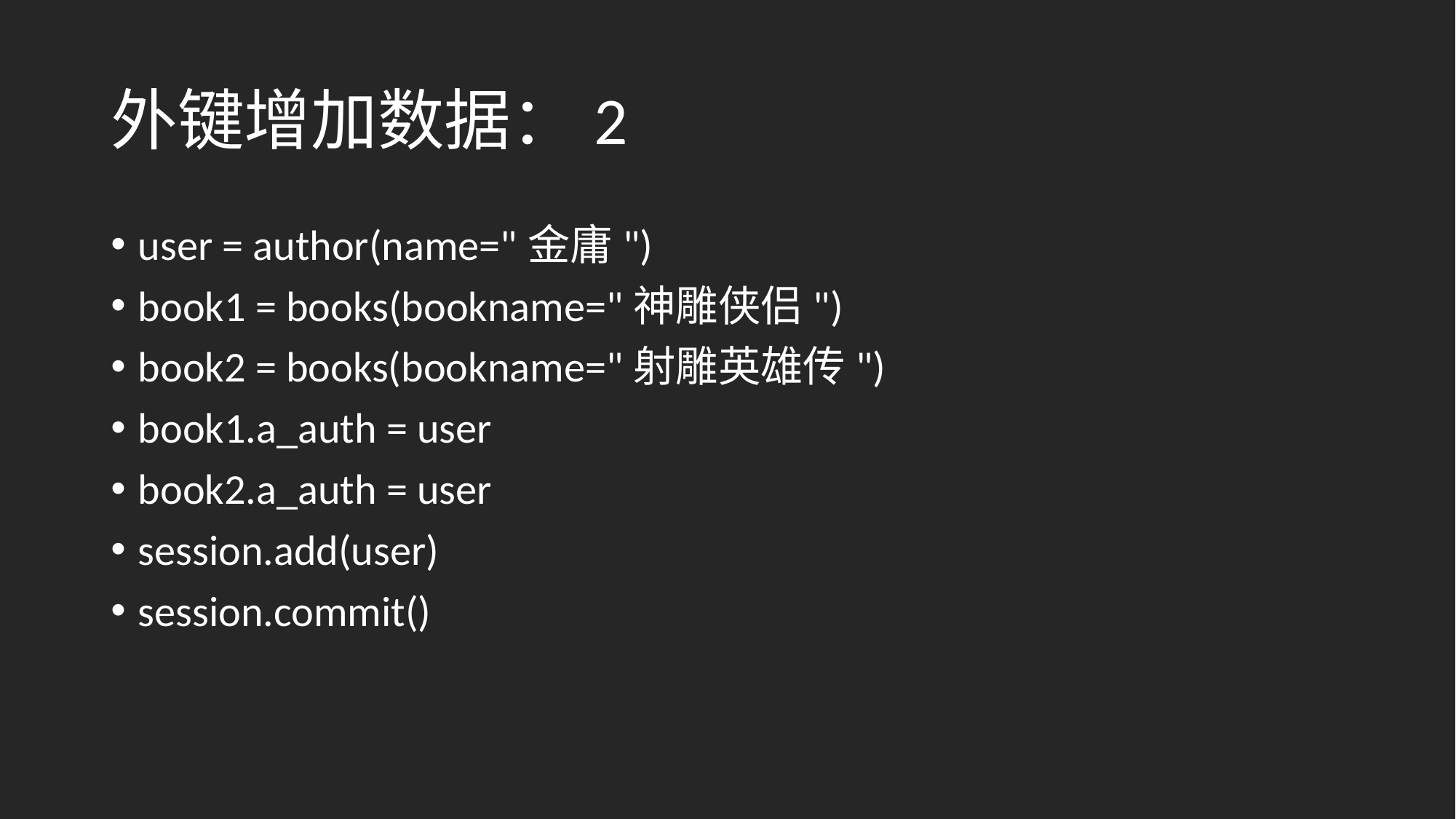

# 外键增加数据：2
user = author(name="金庸")
book1 = books(bookname="神雕侠侣")
book2 = books(bookname="射雕英雄传")
book1.a_auth = user
book2.a_auth = user
session.add(user)
session.commit()